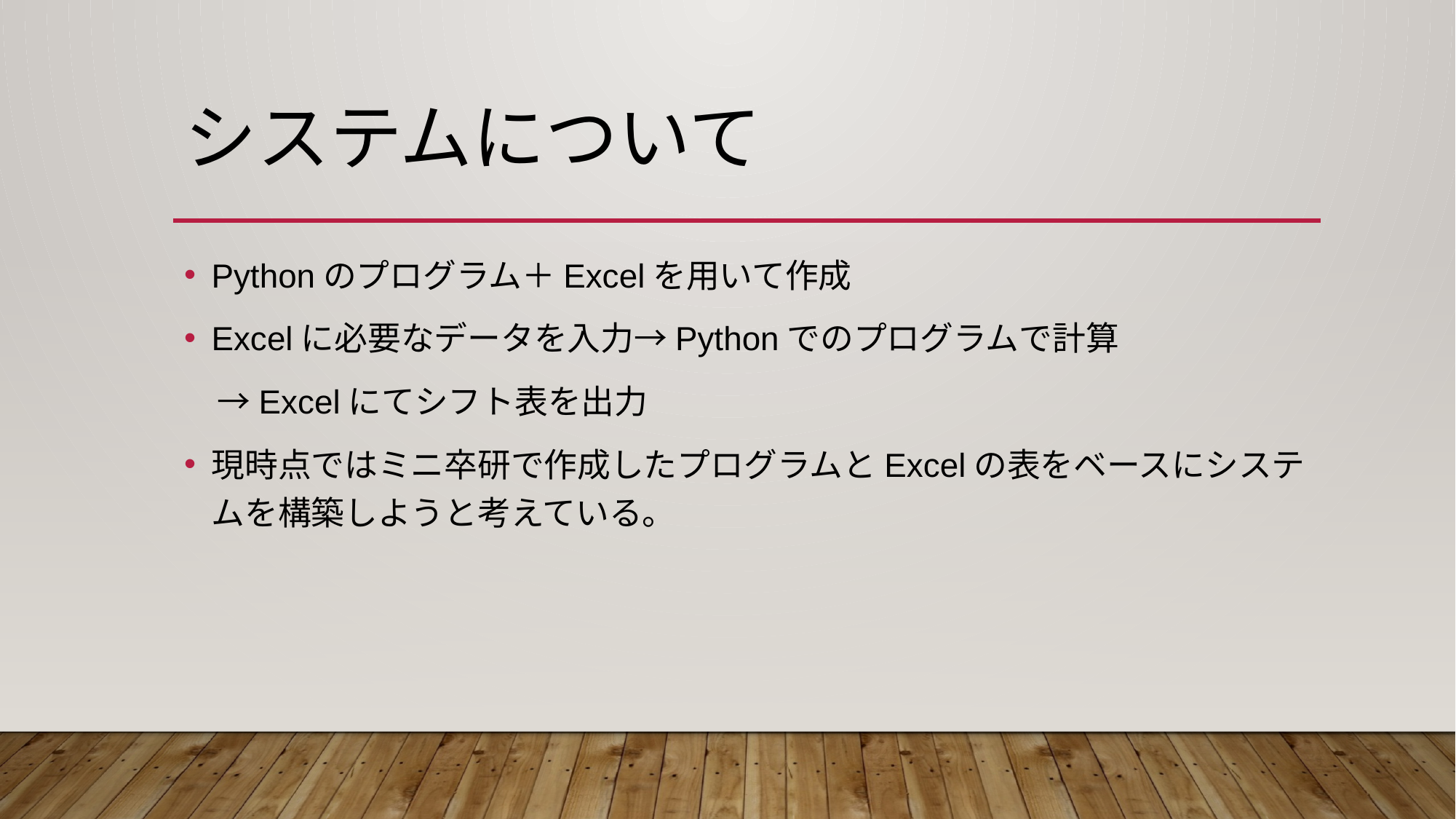

# システムについて
Pythonのプログラム＋Excelを用いて作成
Excelに必要なデータを入力→Pythonでのプログラムで計算
　→Excelにてシフト表を出力
現時点ではミニ卒研で作成したプログラムとExcelの表をベースにシステムを構築しようと考えている。